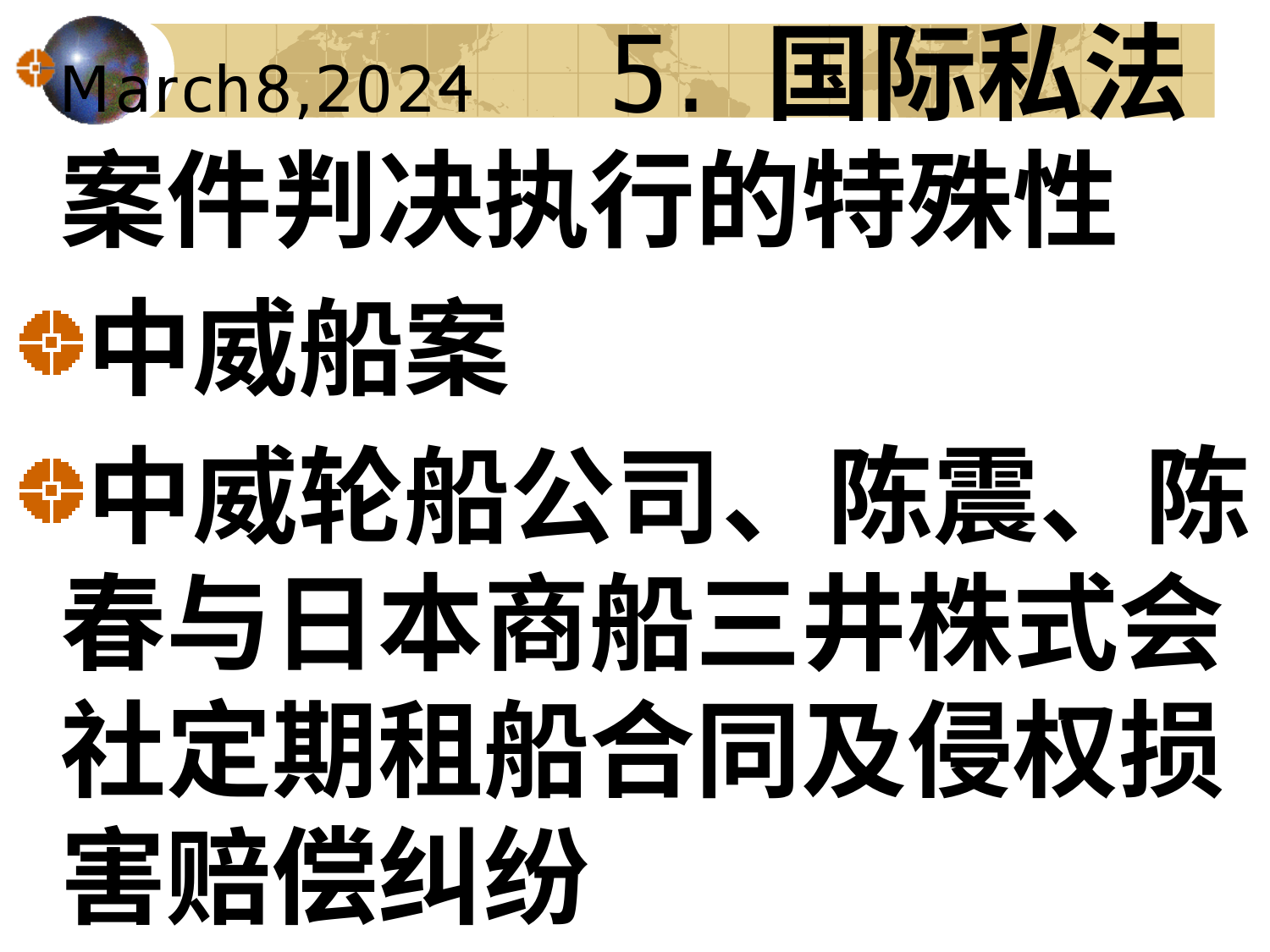

March8,2024       5. 国际私法案件判决执行的特殊性
中威船案
中威轮船公司、陈震、陈春与日本商船三井株式会社定期租船合同及侵权损害赔偿纠纷